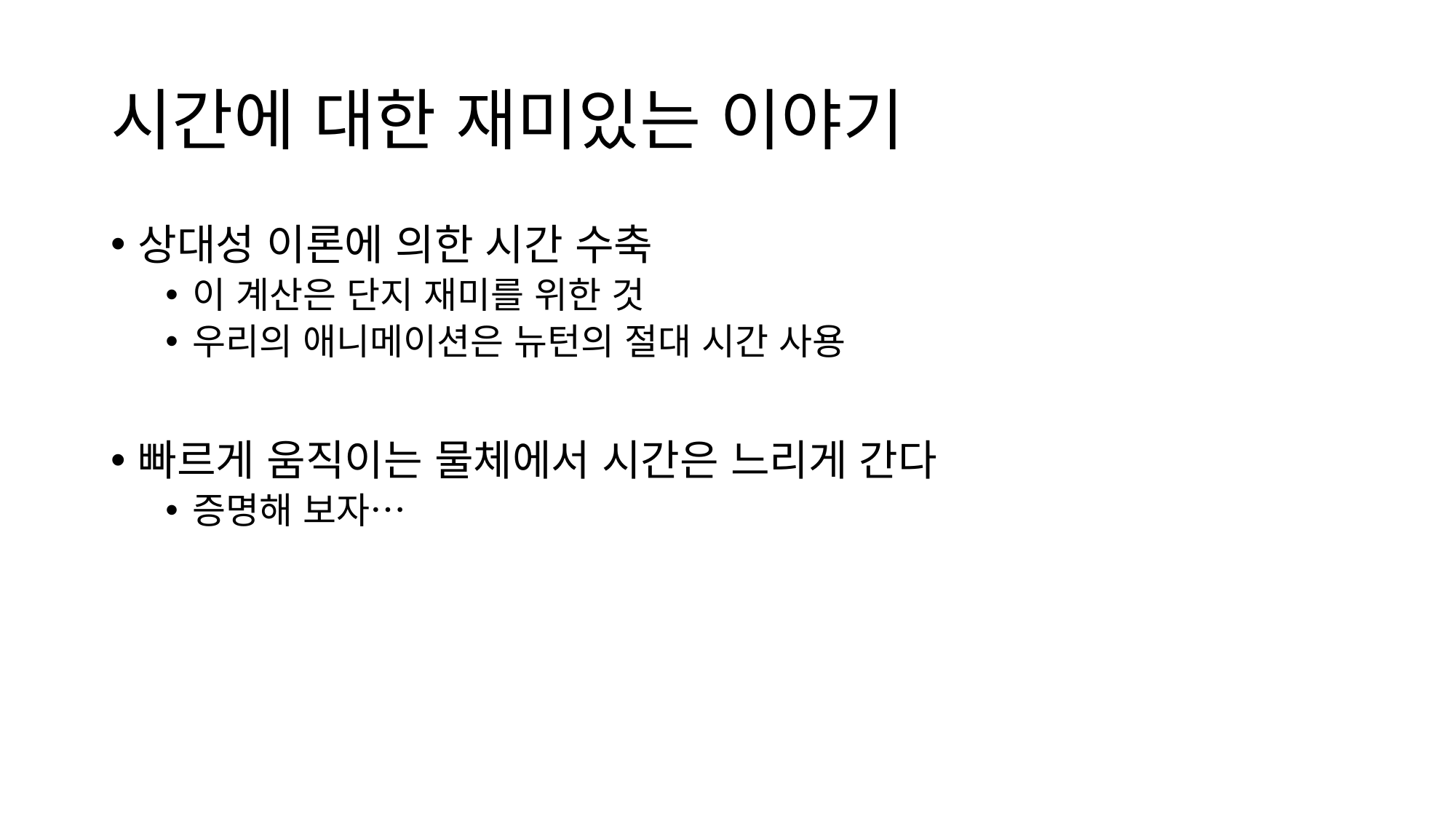

# 시간에 대한 재미있는 이야기
상대성 이론에 의한 시간 수축
이 계산은 단지 재미를 위한 것
우리의 애니메이션은 뉴턴의 절대 시간 사용

빠르게 움직이는 물체에서 시간은 느리게 간다
증명해 보자…